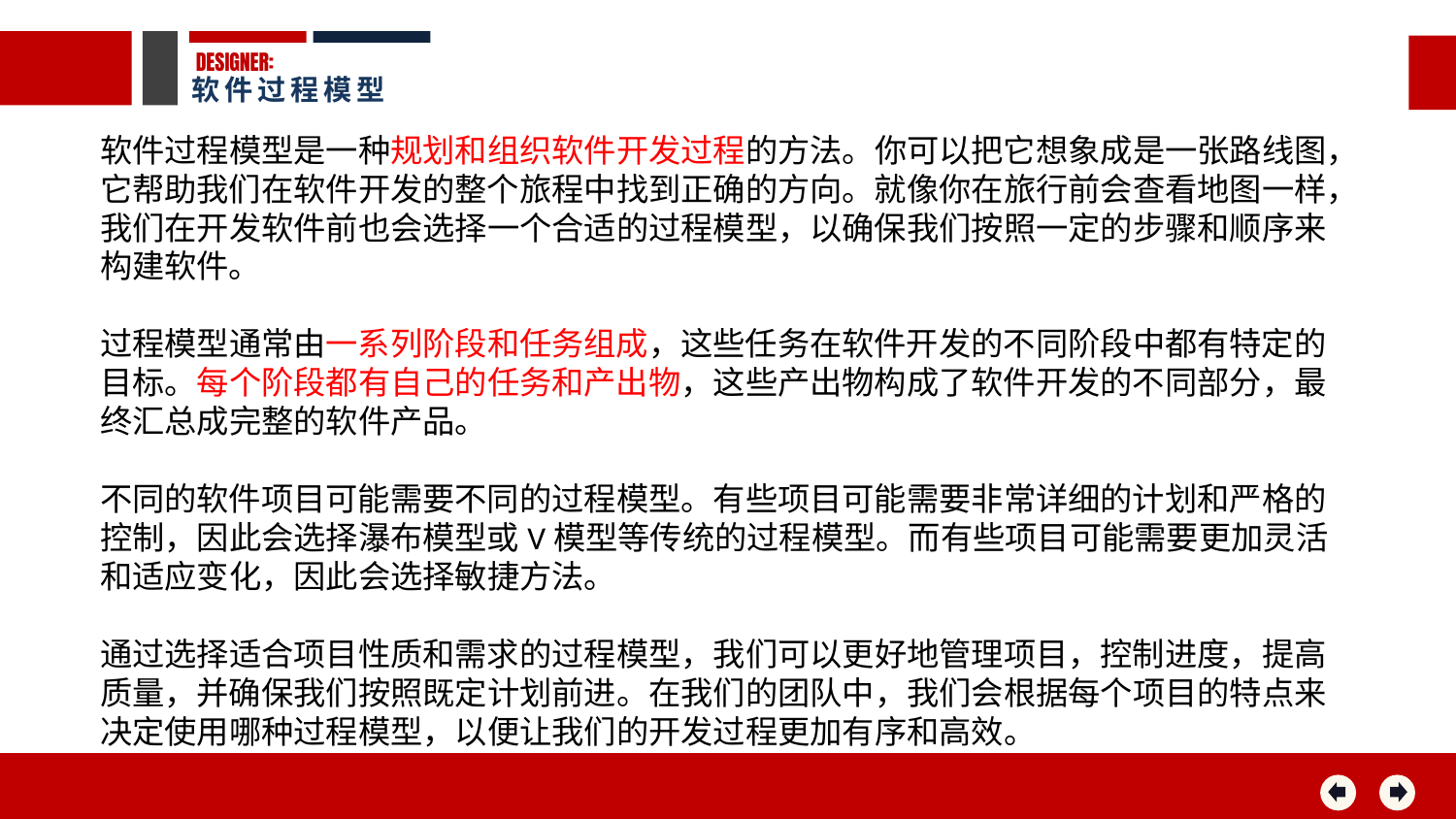

DESIGNER:
软件过程模型
软件过程模型是一种规划和组织软件开发过程的方法。你可以把它想象成是一张路线图，它帮助我们在软件开发的整个旅程中找到正确的方向。就像你在旅行前会查看地图一样，我们在开发软件前也会选择一个合适的过程模型，以确保我们按照一定的步骤和顺序来构建软件。

过程模型通常由一系列阶段和任务组成，这些任务在软件开发的不同阶段中都有特定的目标。每个阶段都有自己的任务和产出物，这些产出物构成了软件开发的不同部分，最终汇总成完整的软件产品。

不同的软件项目可能需要不同的过程模型。有些项目可能需要非常详细的计划和严格的控制，因此会选择瀑布模型或V模型等传统的过程模型。而有些项目可能需要更加灵活和适应变化，因此会选择敏捷方法。

通过选择适合项目性质和需求的过程模型，我们可以更好地管理项目，控制进度，提高质量，并确保我们按照既定计划前进。在我们的团队中，我们会根据每个项目的特点来决定使用哪种过程模型，以便让我们的开发过程更加有序和高效。